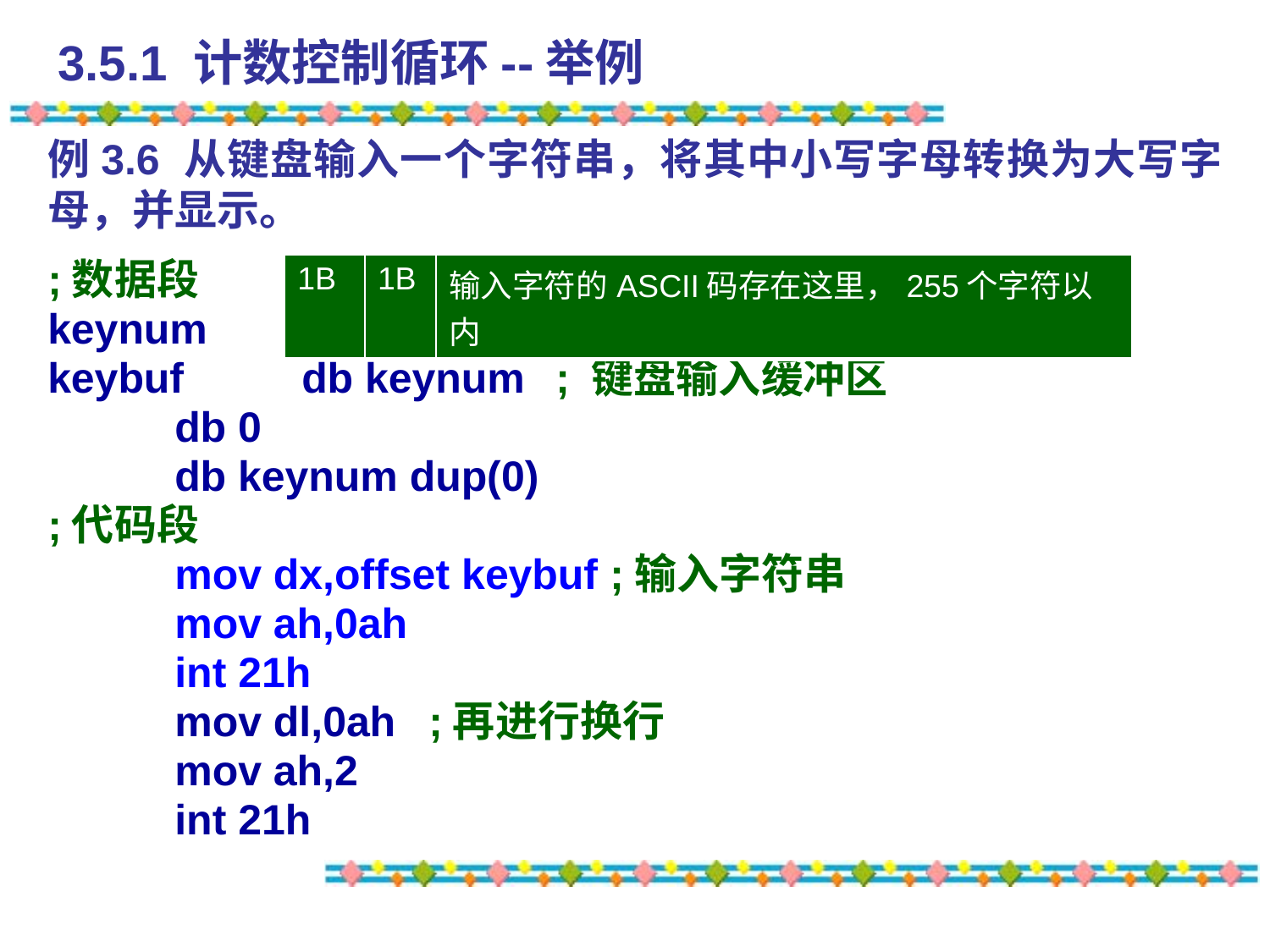

# 3.5.1 计数控制循环--举例
例3.6 从键盘输入一个字符串，将其中小写字母转换为大写字母，并显示。

;数据段
keynum	= 255
keybuf	db keynum	; 键盘输入缓冲区
	db 0
	db keynum dup(0)
;代码段
	mov dx,offset keybuf ;输入字符串
	mov ah,0ah
	int 21h
	mov dl,0ah	;再进行换行
	mov ah,2
	int 21h
| 1B | 1B | 输入字符的ASCII码存在这里，255个字符以内 |
| --- | --- | --- |